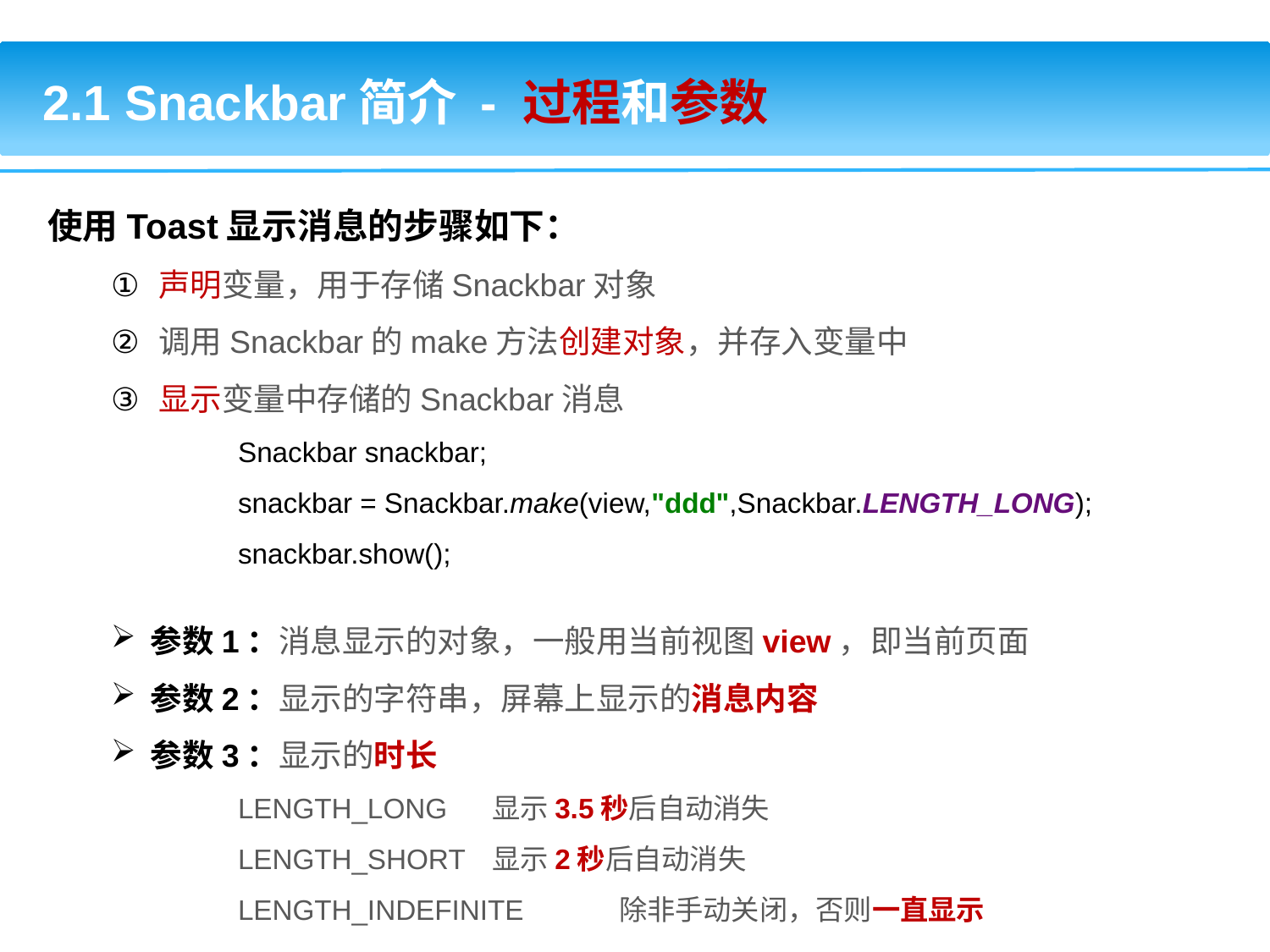

2.1 Snackbar简介 - 过程和参数
使用Toast显示消息的步骤如下：
声明变量，用于存储Snackbar对象
调用Snackbar的make方法创建对象，并存入变量中
显示变量中存储的Snackbar消息
Snackbar snackbar;
snackbar = Snackbar.make(view,"ddd",Snackbar.LENGTH_LONG);
snackbar.show();

参数1：消息显示的对象，一般用当前视图view，即当前页面
参数2：显示的字符串，屏幕上显示的消息内容
参数3：显示的时长
LENGTH_LONG  	显示3.5秒后自动消失
LENGTH_SHORT	显示2秒后自动消失
LENGTH_INDEFINITE	除非手动关闭，否则一直显示